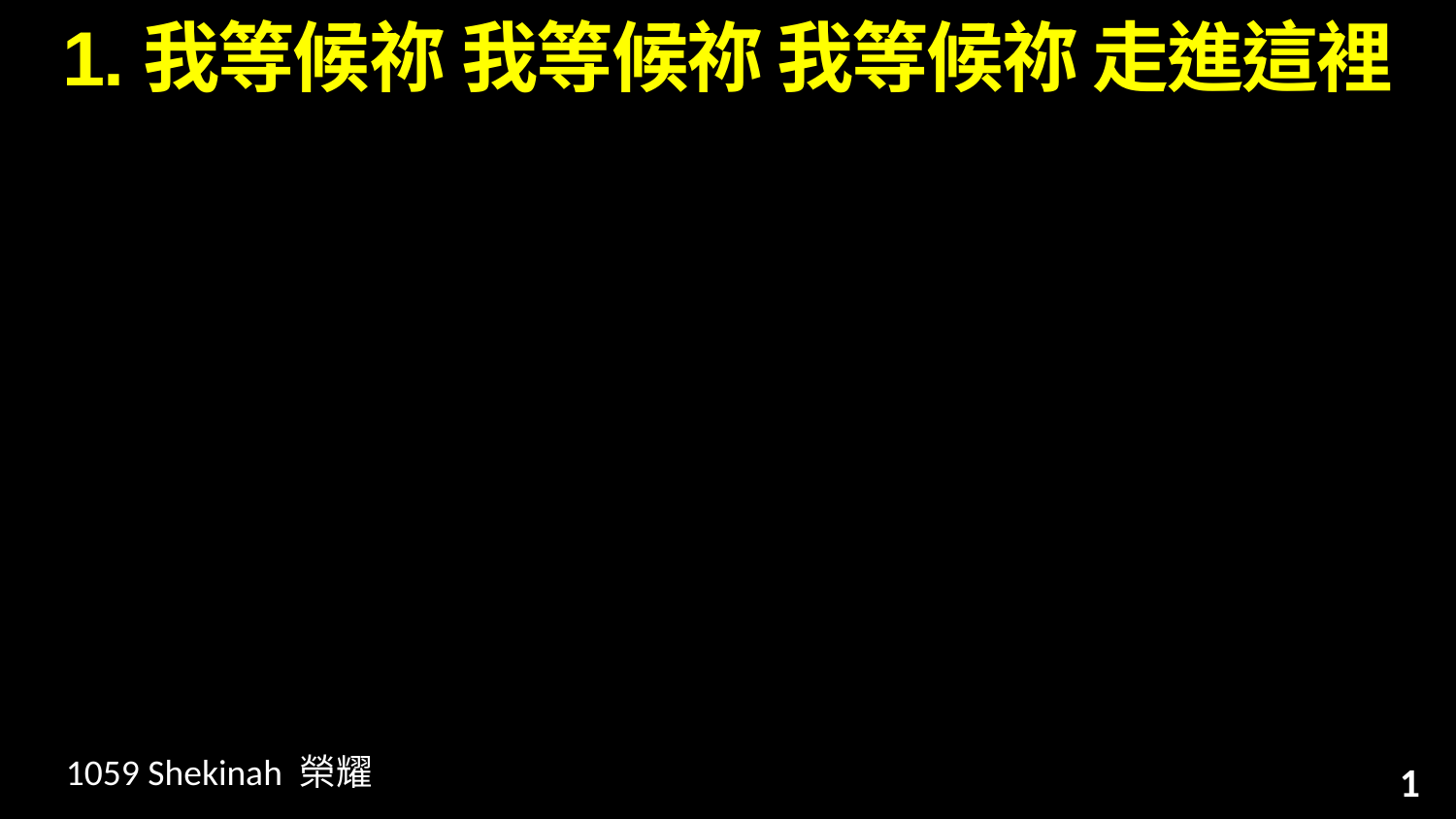

# 1.我等候祢 我等候祢 我等候祢 走進這裡
1059 Shekinah 榮耀
1